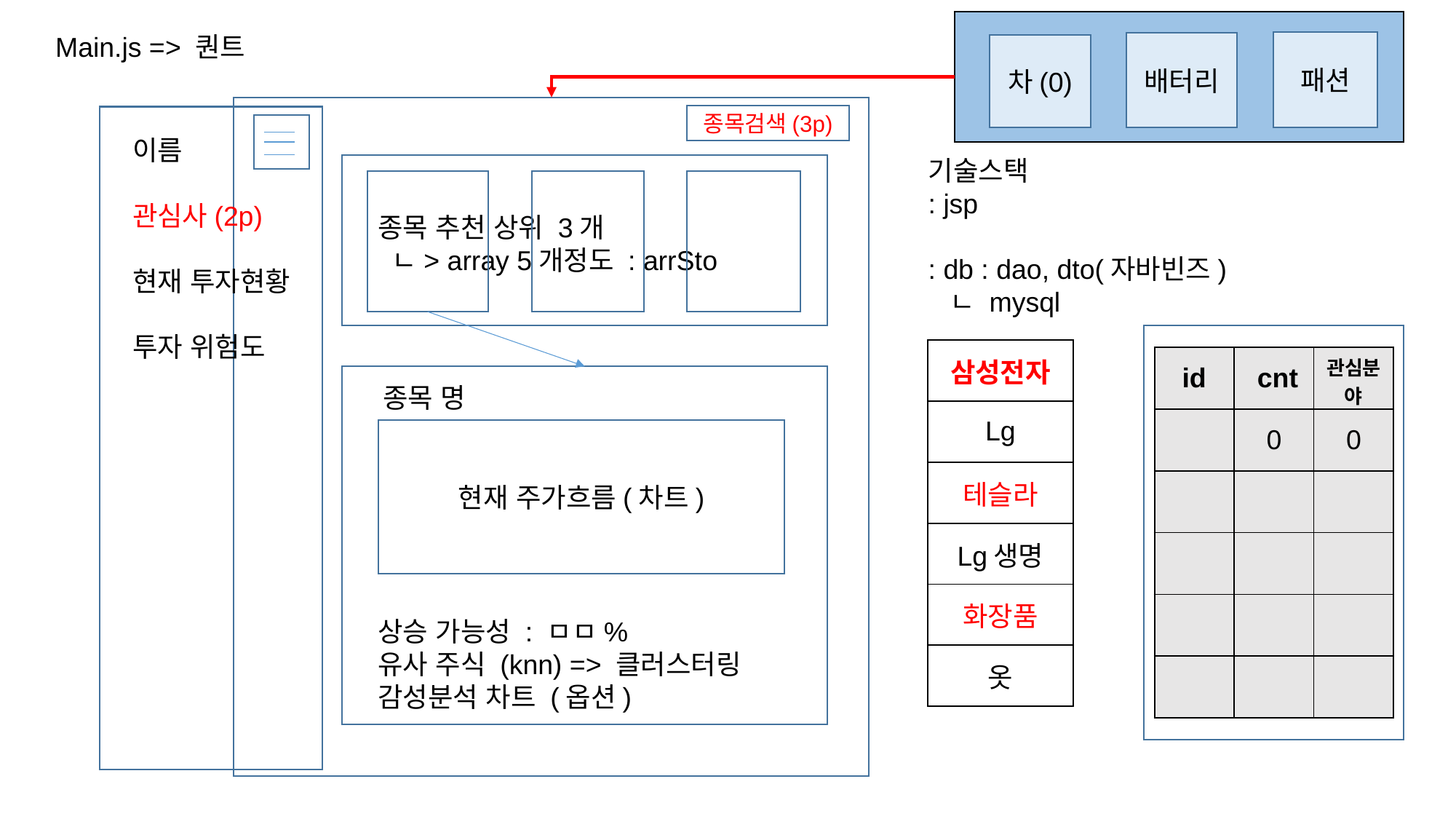

패션
배터리
차(0)
Main.js => 퀀트

종목검색(3p)

이름

관심사(2p)

현재 투자현황

투자 위험도
기술스택
: jsp

: db : dao, dto(자바빈즈)
  ㄴ mysql

종목 추천 상위 3개
 ㄴ> array 5개정도 : arrSto

| 삼성전자 |
| --- |
| Lg |
| 테슬라 |
| Lg생명 |
| 화장품 |
| 옷 |
| id | cnt | 관심분야 |
| --- | --- | --- |
|  | 0 | 0 |
|  |  |  |
|  |  |  |
|  |  |  |
|  |  |  |

종목 명
현재 주가흐름(차트)
상승 가능성 : ㅁㅁ%
유사 주식 (knn) => 클러스터링
감성분석 차트 (옵션)